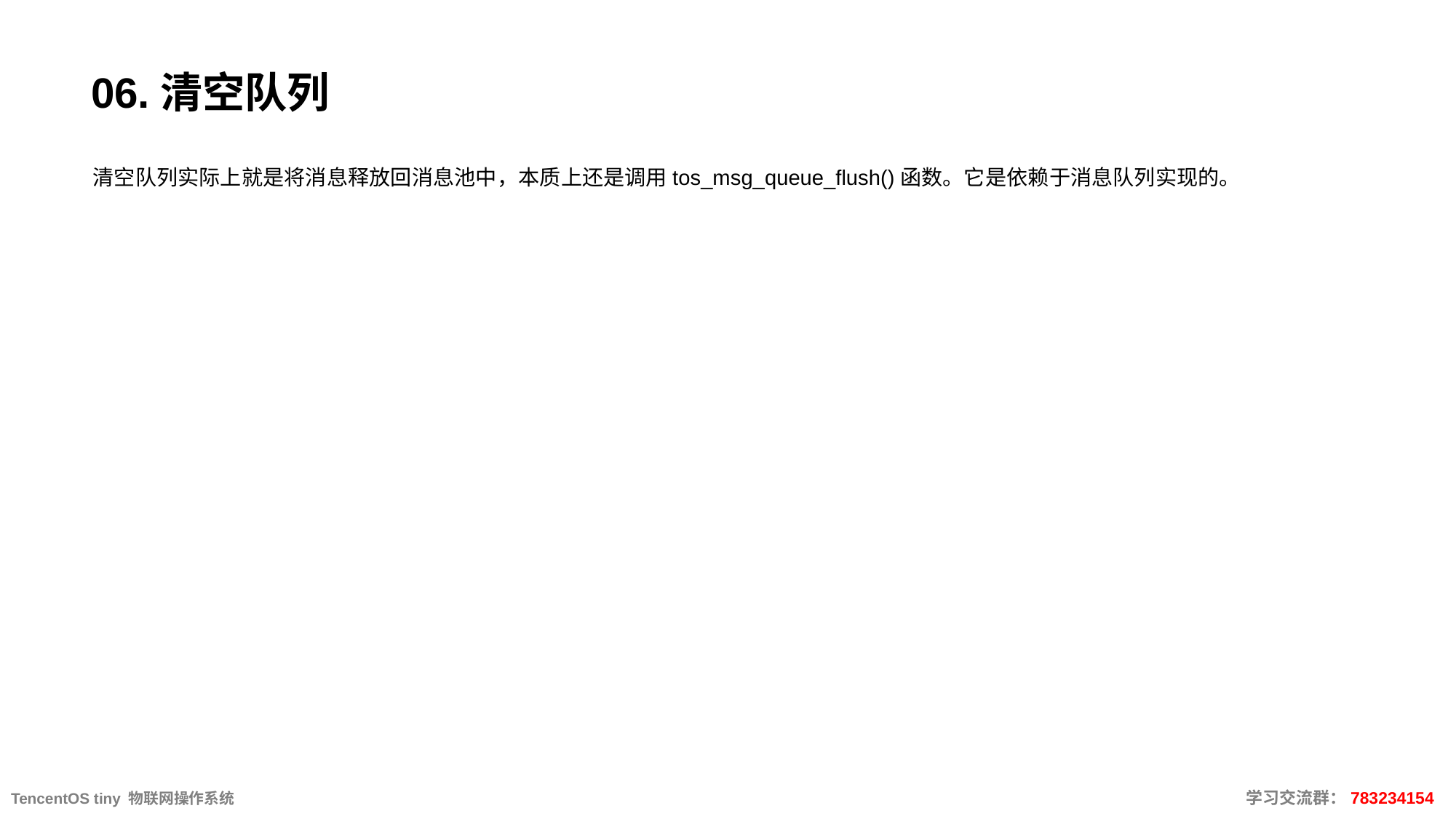

# 06.清空队列
清空队列实际上就是将消息释放回消息池中，本质上还是调用tos_msg_queue_flush()函数。它是依赖于消息队列实现的。

TencentOS tiny 物联网操作系统									          学习交流群：783234154